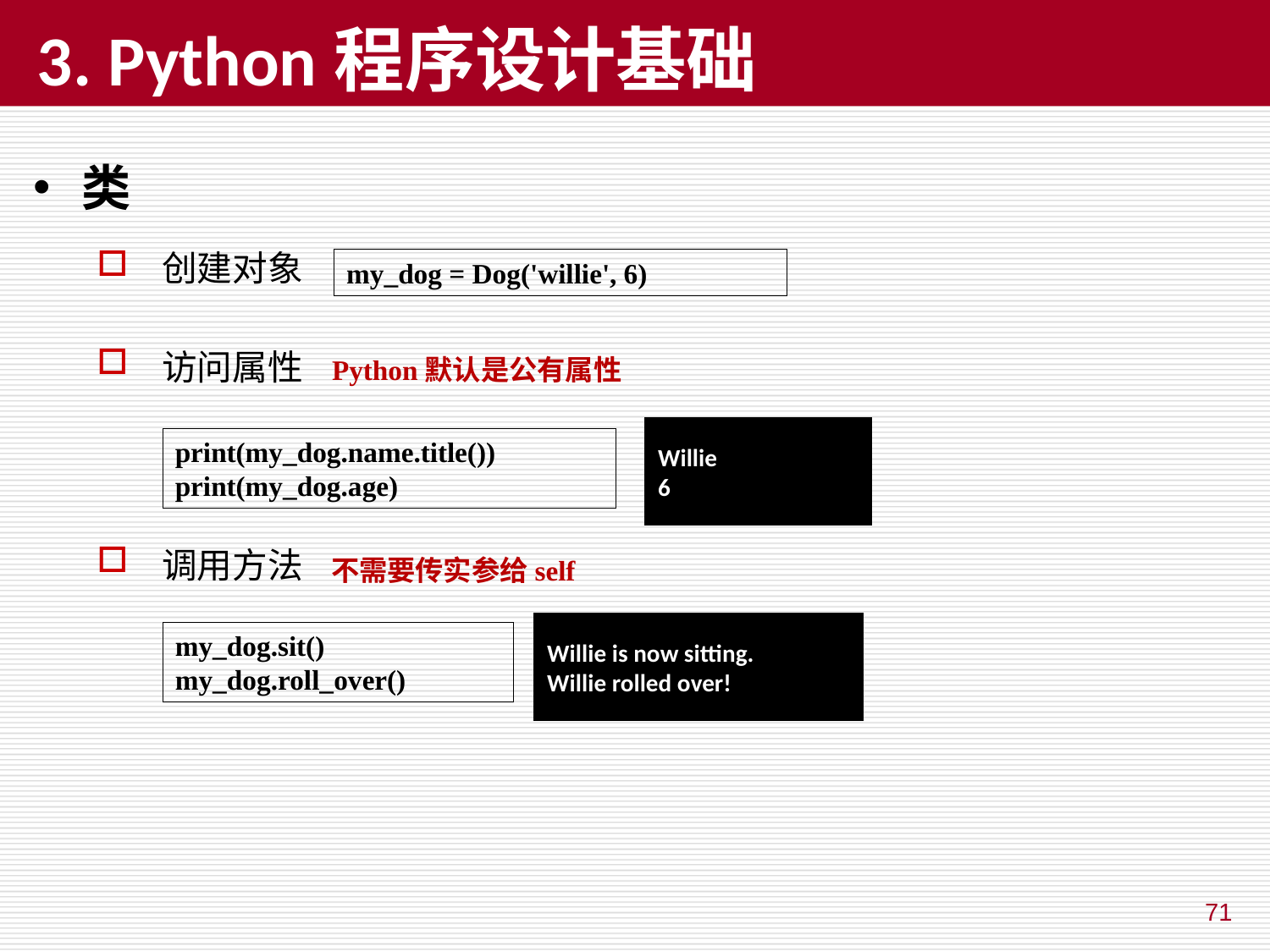

# 3. Python程序设计基础
类
创建对象

访问属性

调用方法

my_dog = Dog('willie', 6)
Python默认是公有属性
Willie
6
print(my_dog.name.title())
print(my_dog.age)
不需要传实参给self
Willie is now sitting.
Willie rolled over!
my_dog.sit()
my_dog.roll_over()
71